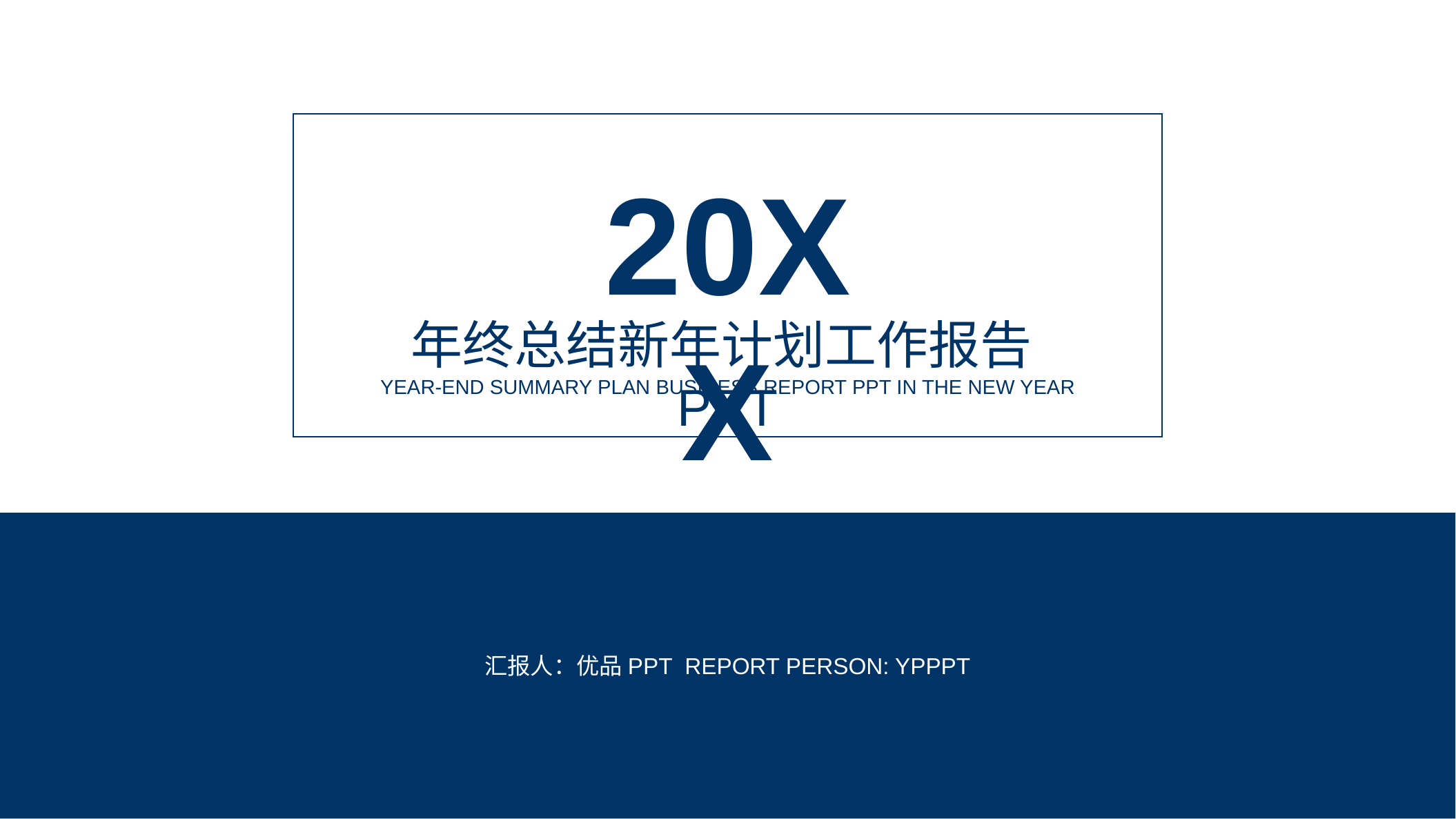

20XX
年终总结新年计划工作报告ppt
YEAR-END SUMMARY PLAN BUSINESS REPORT PPT IN THE NEW YEAR

汇报人：优品PPT  REPORT PERSON: YPPPT